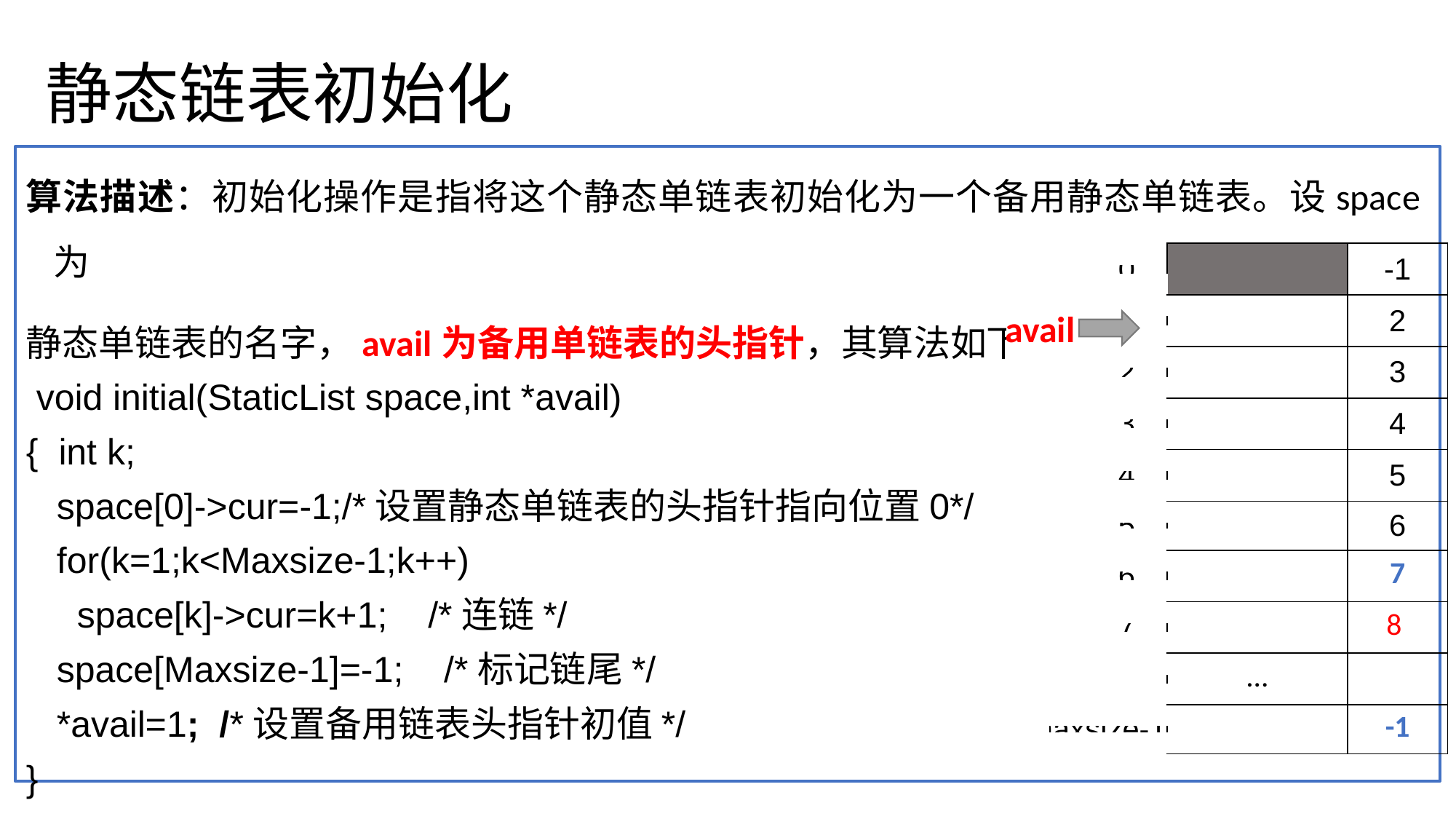

# 静态链表初始化
算法描述：初始化操作是指将这个静态单链表初始化为一个备用静态单链表。设space为
静态单链表的名字，avail为备用单链表的头指针，其算法如下：
 void initial(StaticList space,int *avail)
{  int k;
   space[0]->cur=-1;/*设置静态单链表的头指针指向位置0*/
   for(k=1;k<Maxsize-1;k++)
     space[k]->cur=k+1;    /*连链*/
   space[Maxsize-1]=-1;    /*标记链尾*/
   *avail=1;  /*设置备用链表头指针初值*/
}
| 0 |  | -1 |
| --- | --- | --- |
| 1 |  | 2 |
| 2 |  | 3 |
| 3 |  | 4 |
| 4 |  | 5 |
| 5 |  | 6 |
| 6 |  | 7 |
| 7 |  | 8 |
|  | ... |  |
| maxsize-1 |  | -1 |
avail

65